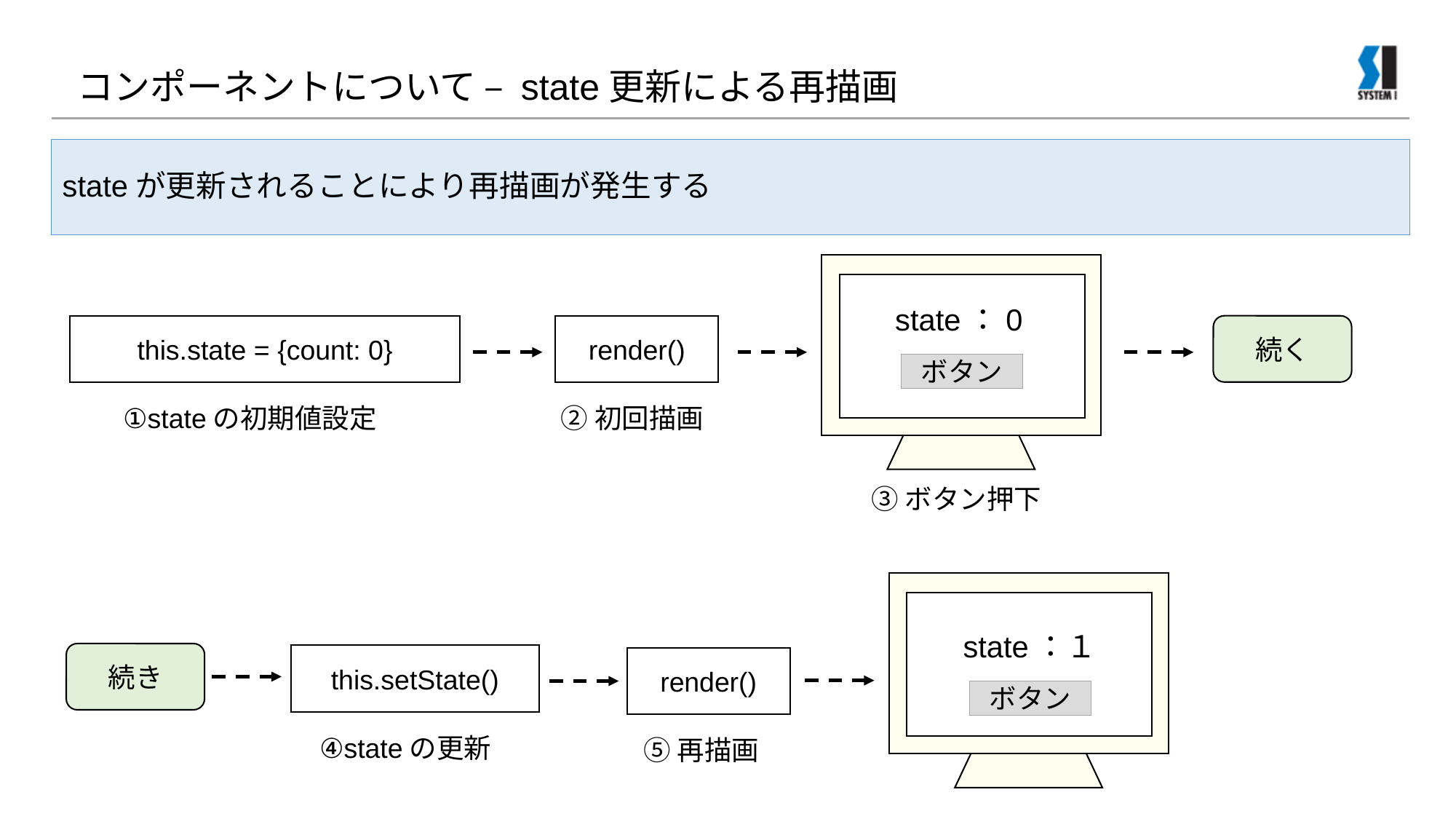

# コンポーネントについて – state更新による再描画
stateが更新されることにより再描画が発生する

state：0
this.state = {count: 0}
render()
続く
ボタン
①stateの初期値設定
②初回描画
③ボタン押下

state：１
続き
this.setState()
render()
ボタン
④stateの更新
⑤再描画